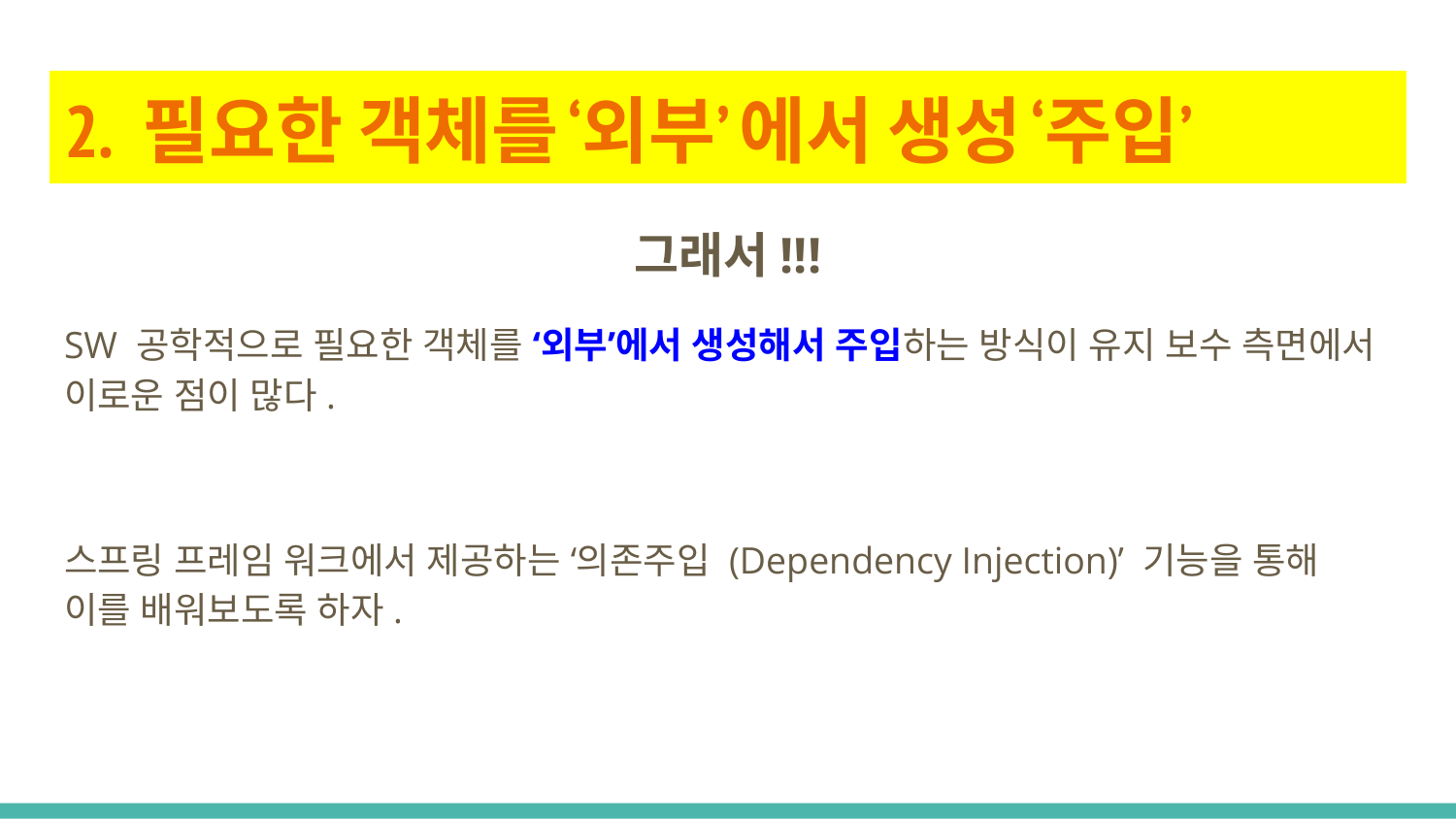

# 2. 필요한 객체를 ‘외부’ 에서 생성 ‘주입’
그래서!!!
SW 공학적으로 필요한 객체를 ‘외부’에서 생성해서 주입하는 방식이 유지 보수 측면에서 이로운 점이 많다.

스프링 프레임 워크에서 제공하는 ‘의존주입 (Dependency Injection)’ 기능을 통해 이를 배워보도록 하자.